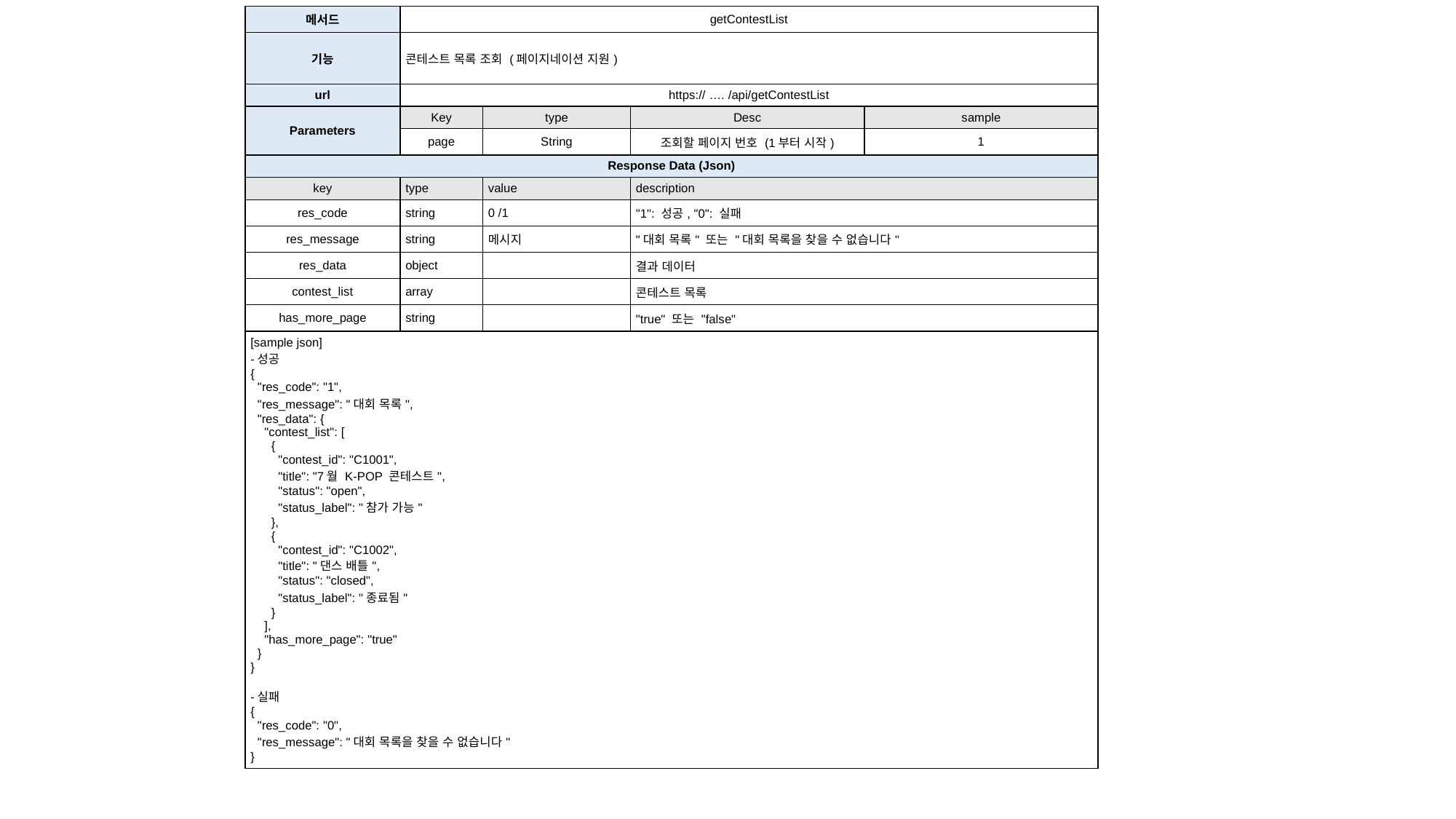

| 메서드 | getContestList |  |  |  |
| --- | --- | --- | --- | --- |
| 기능 | 콘테스트 목록 조회 (페이지네이션 지원) |  |  |  |
| url | https:// …. /api/getContestList |  |  |  |
| Parameters | Key | type | Desc | sample |
|  | page | String | 조회할 페이지 번호 (1부터 시작) | 1 |
| Response Data (Json) |  |  |  |  |
| key | type | value | description |  |
| res\_code | string | 0 /1 | "1": 성공, "0": 실패 |  |
| res\_message | string | 메시지 | "대회 목록" 또는 "대회 목록을 찾을 수 없습니다" |  |
| res\_data | object |  | 결과 데이터 |  |
| contest\_list | array |  | 콘테스트 목록 |  |
| has\_more\_page | string |  | "true" 또는 "false" |  |
| [sample json] -성공 { "res\_code": "1", "res\_message": "대회 목록", "res\_data": { "contest\_list": [ { "contest\_id": "C1001", "title": "7월 K-POP 콘테스트", "status": "open", "status\_label": "참가 가능" }, { "contest\_id": "C1002", "title": "댄스 배틀", "status": "closed", "status\_label": "종료됨" } ], "has\_more\_page": "true" } } -실패 { "res\_code": "0", "res\_message": "대회 목록을 찾을 수 없습니다" } |  |  |  |  |